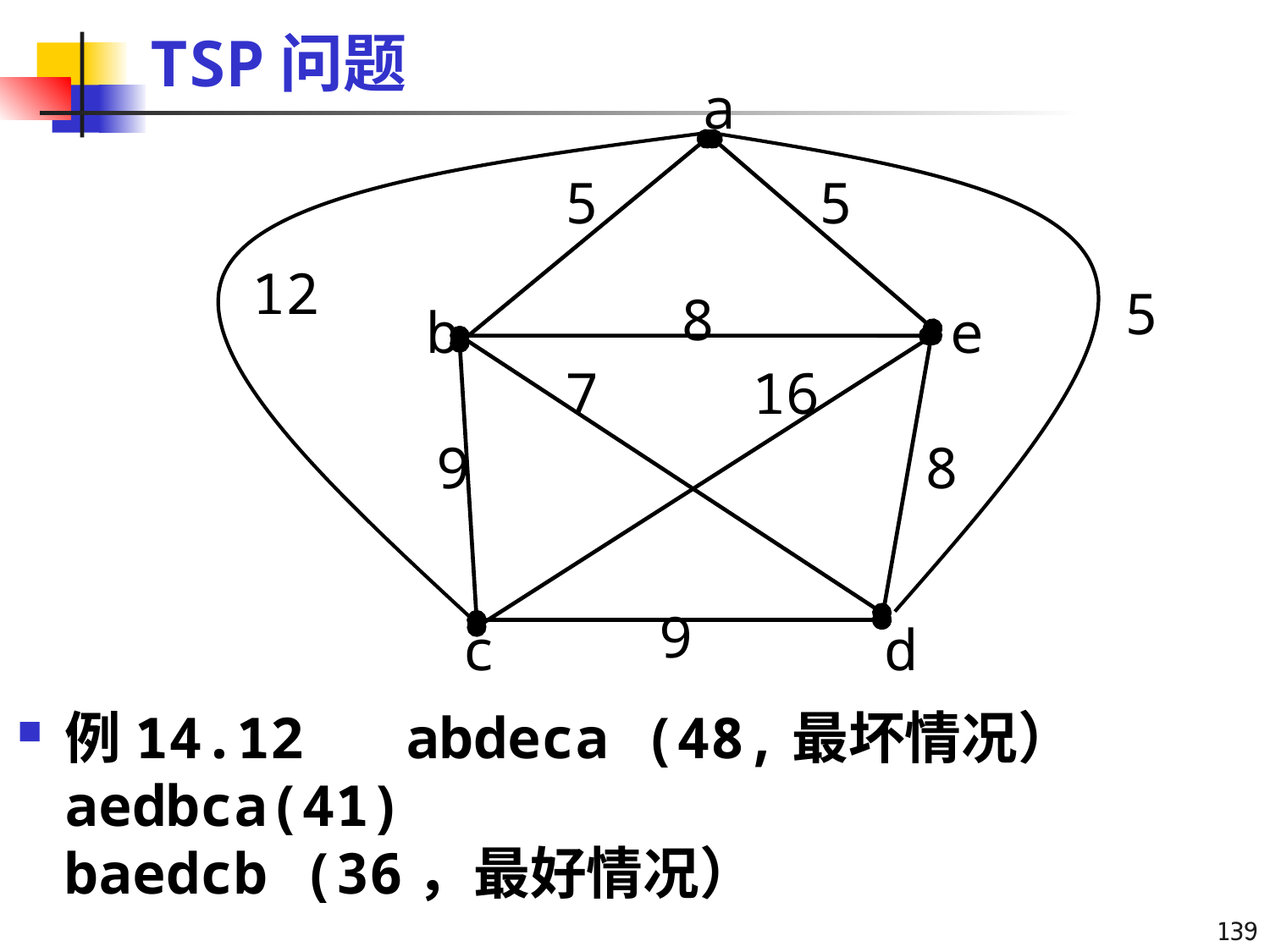

# TSP问题
a

5
5
12
5
8
e
b

7
16
9
8
9
c
d

例14.12   abdeca (48,最坏情况）
aedbca(41)
baedcb (36，最好情况）
139